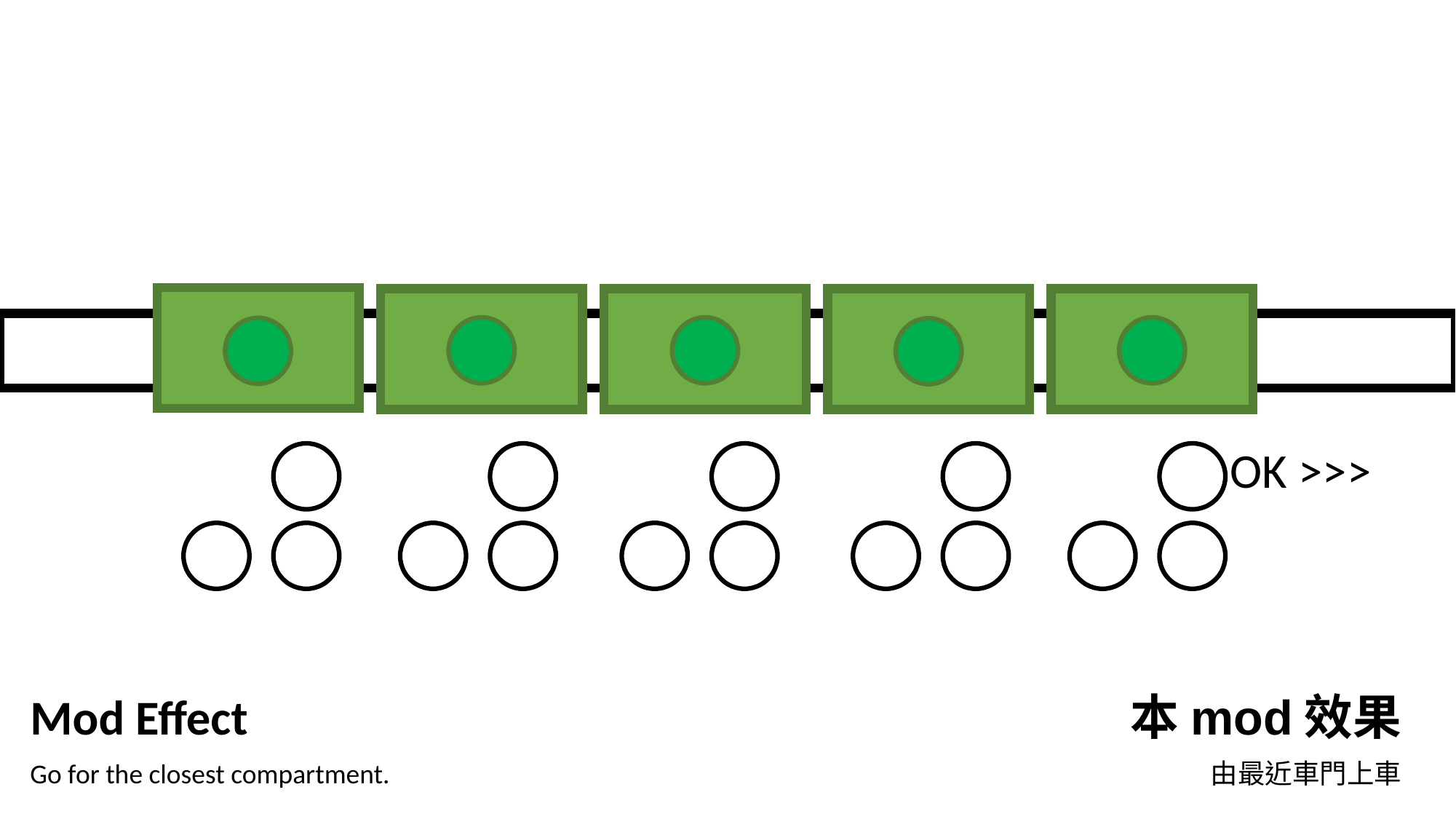

OK >>>

Mod Effect
本mod效果
Go for the closest compartment.
由最近車門上車